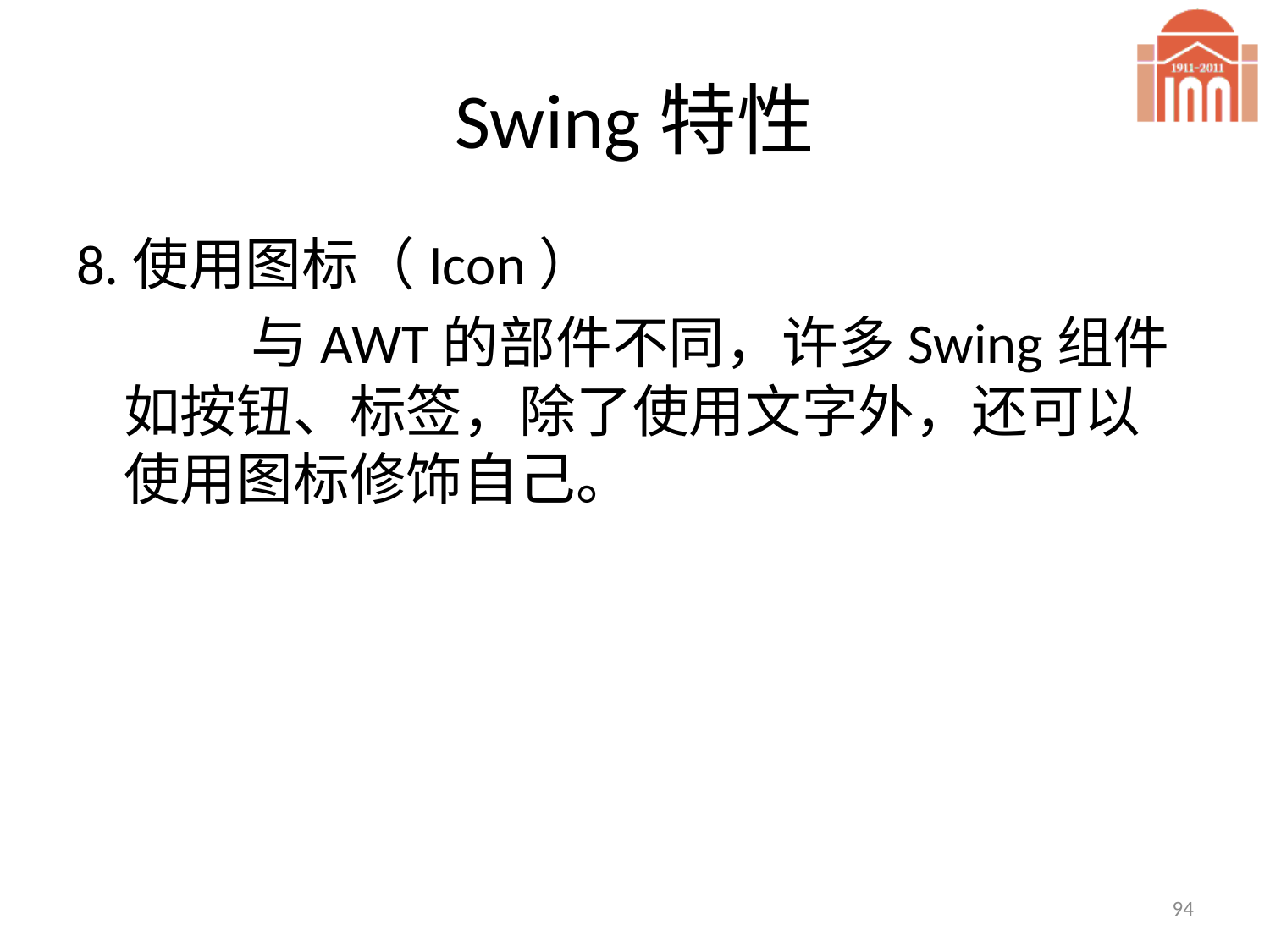

# Swing特性
8.使用图标（Icon）
		与AWT的部件不同，许多Swing组件如按钮、标签，除了使用文字外，还可以使用图标修饰自己。
94